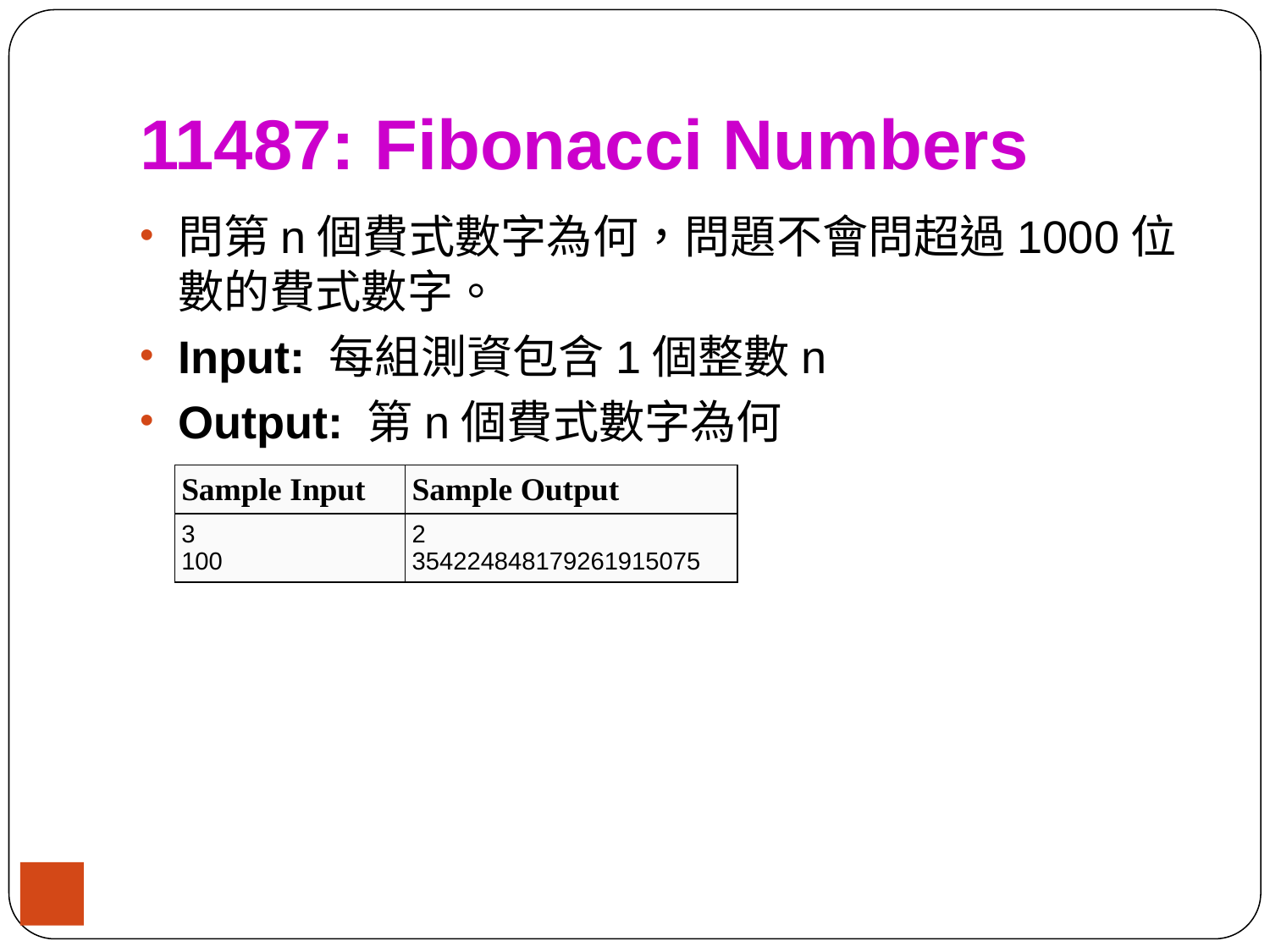

# 11487: Fibonacci Numbers
問第n個費式數字為何，問題不會問超過1000位數的費式數字。
Input: 每組測資包含1個整數n
Output: 第n個費式數字為何
| Sample Input | Sample Output |
| --- | --- |
| 3 100 | 2 354224848179261915075 |